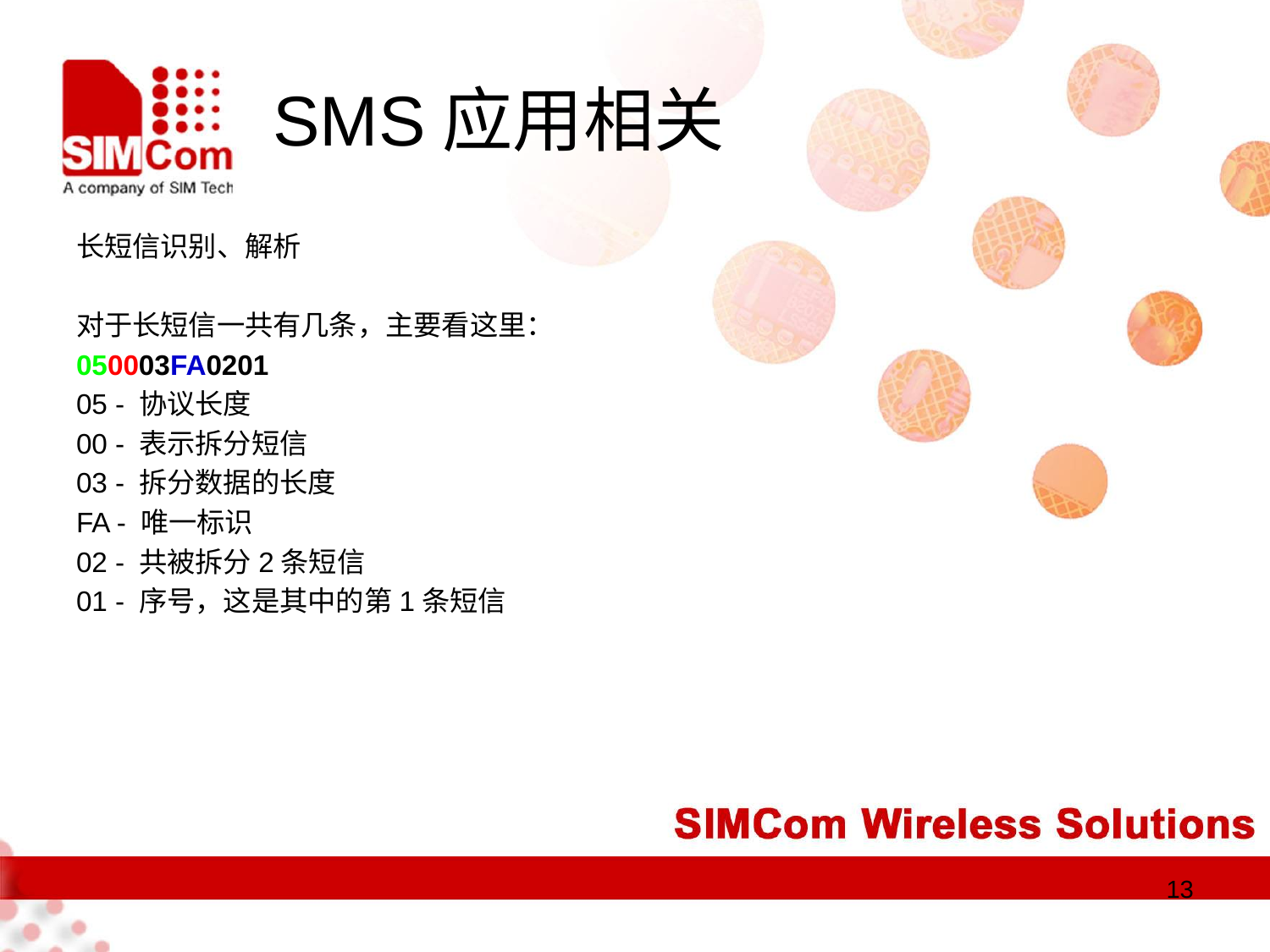

# SMS应用相关
长短信识别、解析

对于长短信一共有几条，主要看这里：
050003FA0201
05 - 协议长度
00 - 表示拆分短信
03 - 拆分数据的长度
FA - 唯一标识
02 - 共被拆分2条短信
01 - 序号，这是其中的第1条短信
13